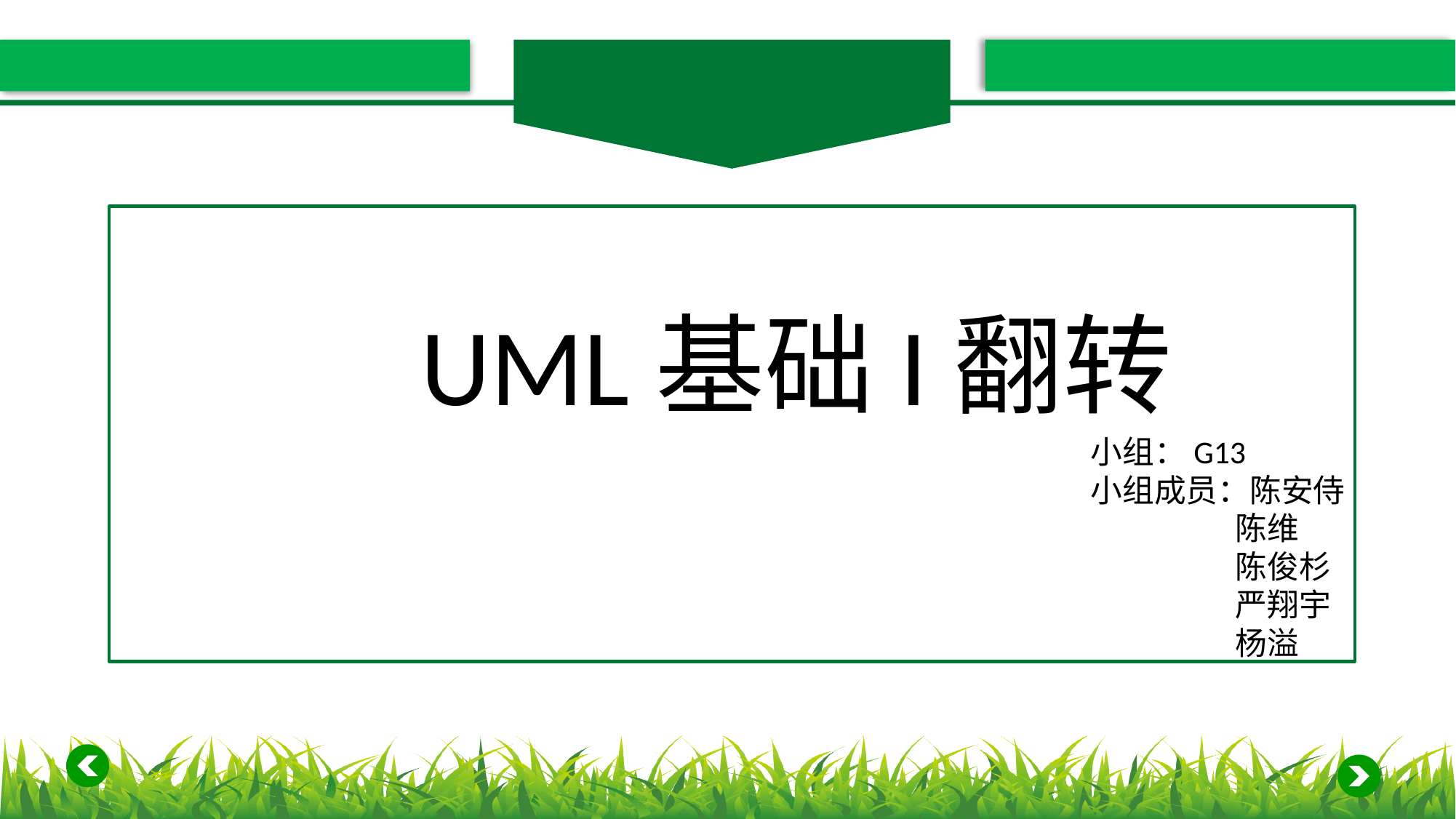

UML基础I翻转
小组：G13
小组成员：陈安侍
	    陈维
	    陈俊杉
	    严翔宇
	    杨溢